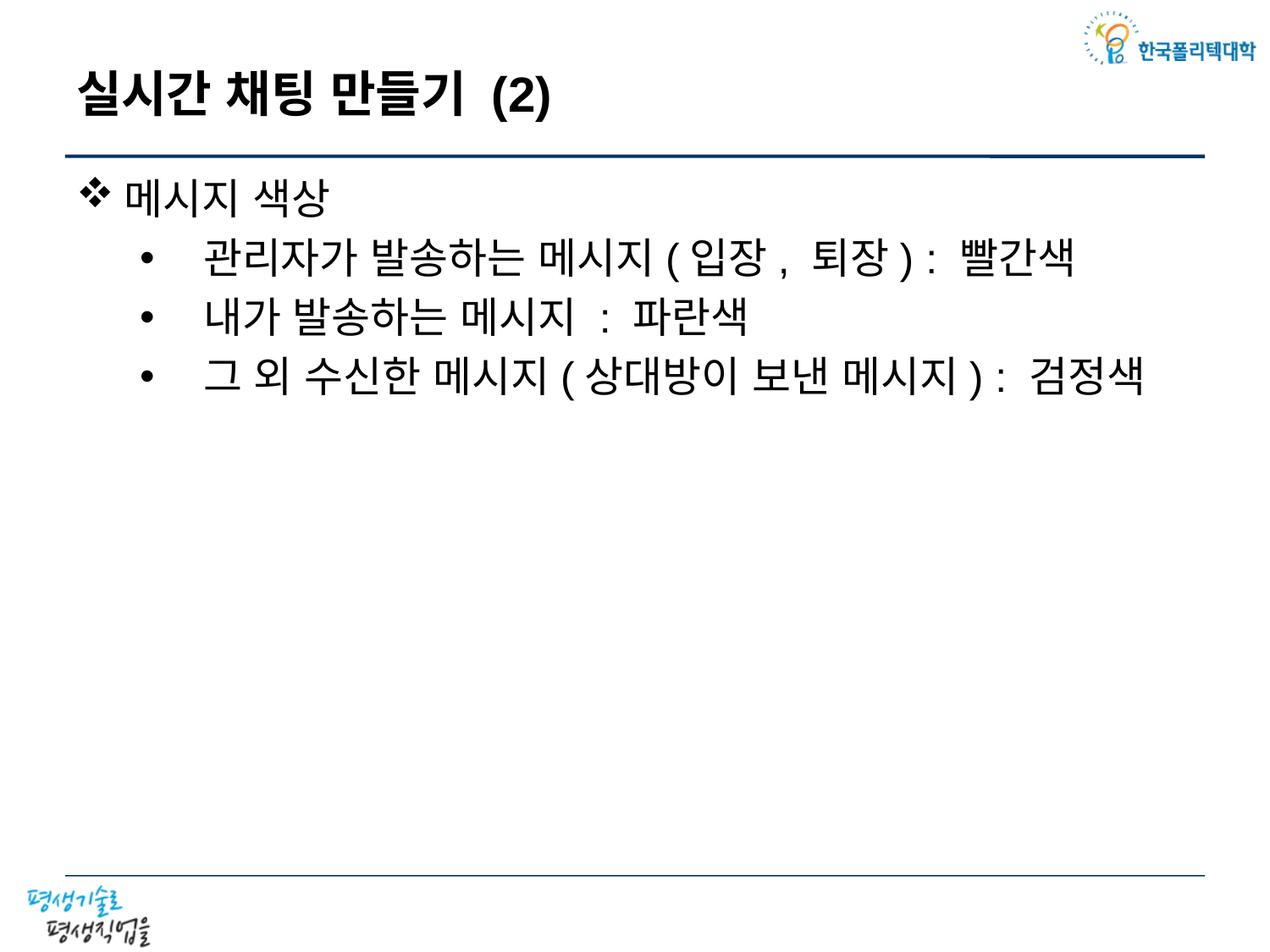

# 실시간 채팅 만들기 (2)
메시지 색상
관리자가 발송하는 메시지(입장, 퇴장) : 빨간색
내가 발송하는 메시지 : 파란색
그 외 수신한 메시지(상대방이 보낸 메시지) : 검정색